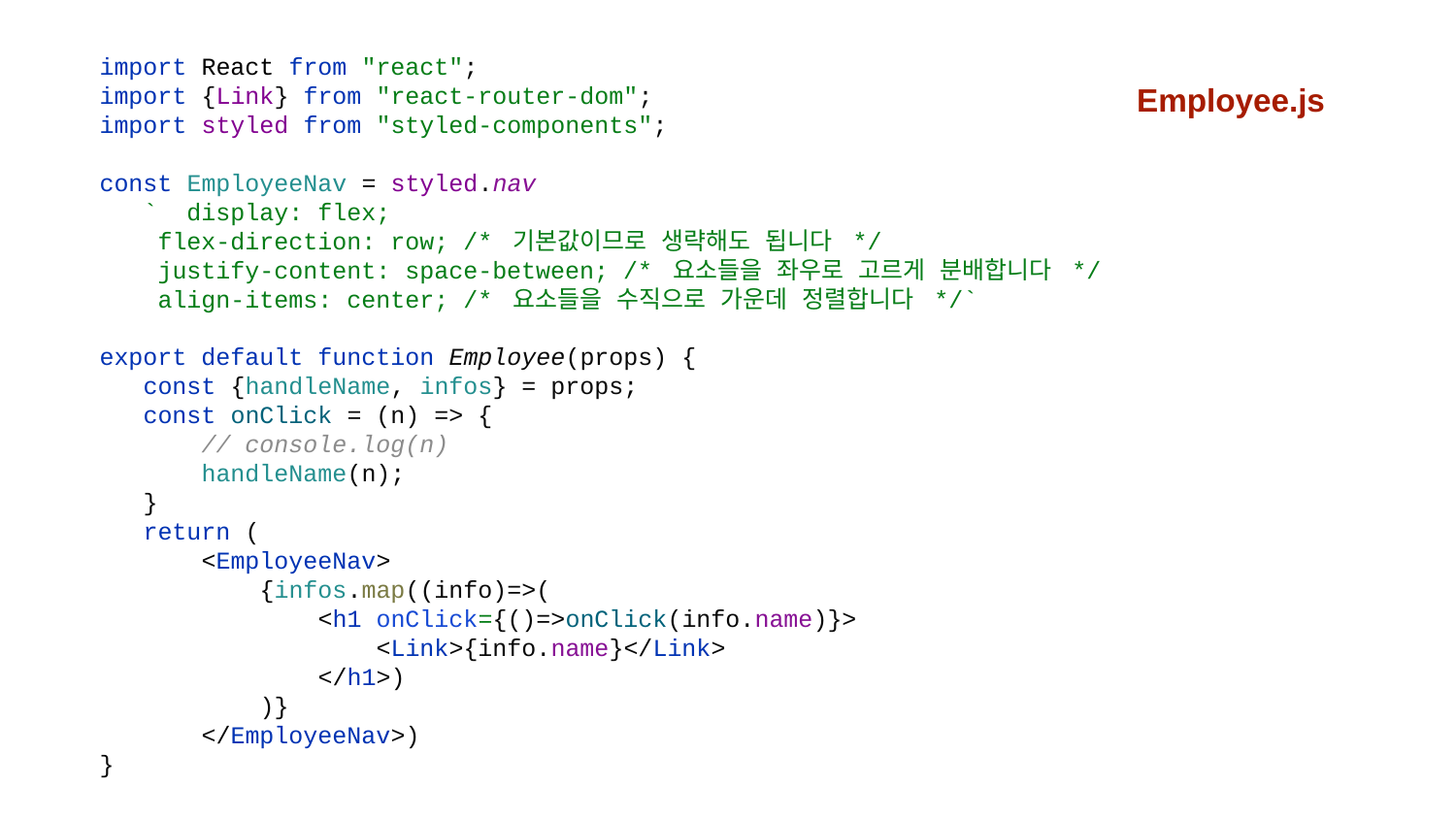

import React from "react";
import {Link} from "react-router-dom";
import styled from "styled-components";

const EmployeeNav = styled.nav
   `  display: flex;
    flex-direction: row; /* 기본값이므로 생략해도 됩니다 */
    justify-content: space-between; /* 요소들을 좌우로 고르게 분배합니다 */
    align-items: center; /* 요소들을 수직으로 가운데 정렬합니다 */`

export default function Employee(props) {
   const {handleName, infos} = props;
   const onClick = (n) => {
       // console.log(n)
       handleName(n);
   }
   return (
       <EmployeeNav>
           {infos.map((info)=>(
               <h1 onClick={()=>onClick(info.name)}>
                   <Link>{info.name}</Link>
               </h1>)
           )}
       </EmployeeNav>)
}
Employee.js